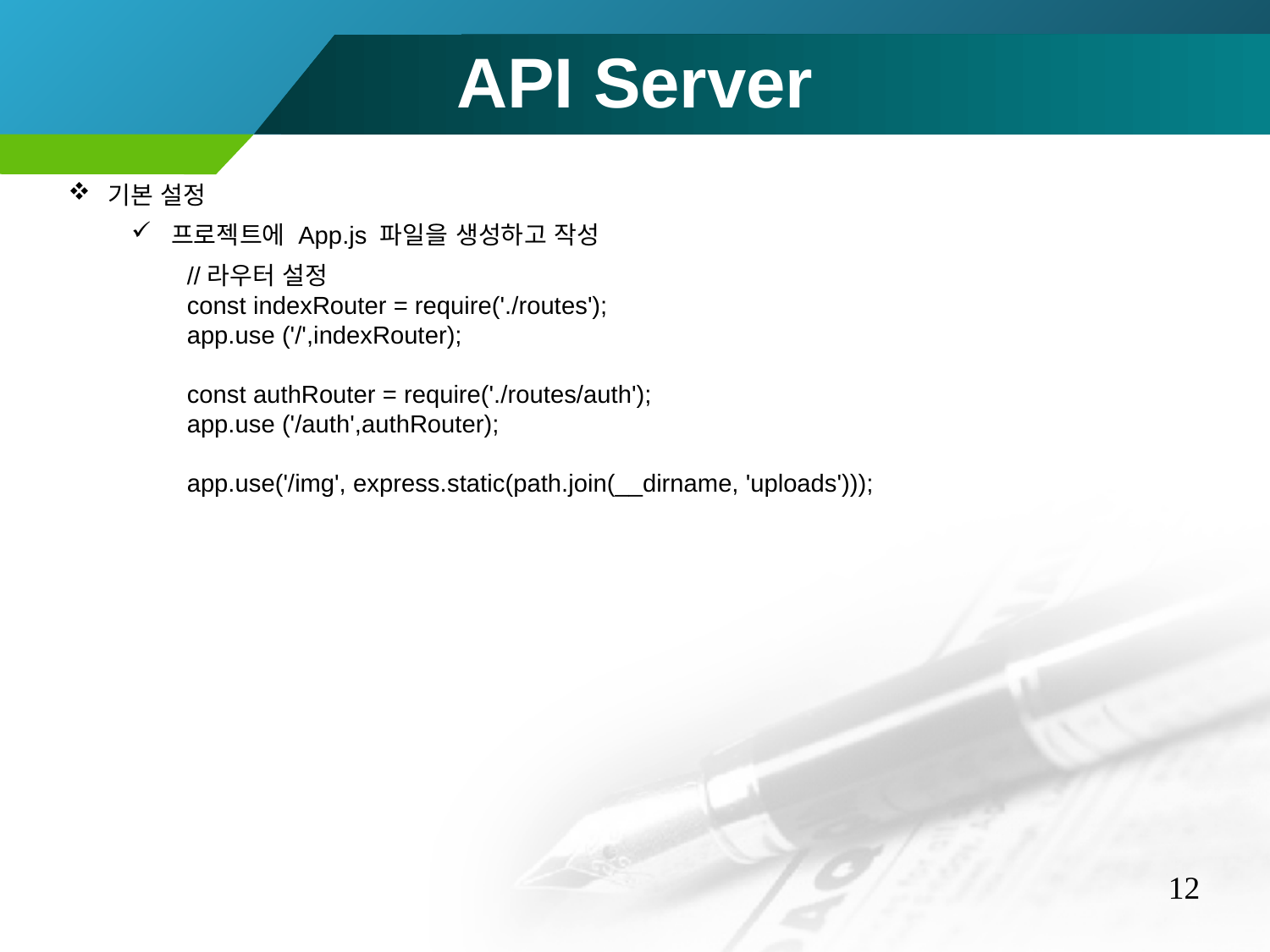

API Server
기본 설정
프로젝트에 App.js 파일을 생성하고 작성
//라우터 설정
const indexRouter = require('./routes');
app.use ('/',indexRouter);

const authRouter = require('./routes/auth');
app.use ('/auth',authRouter);

app.use('/img', express.static(path.join(__dirname, 'uploads')));
12